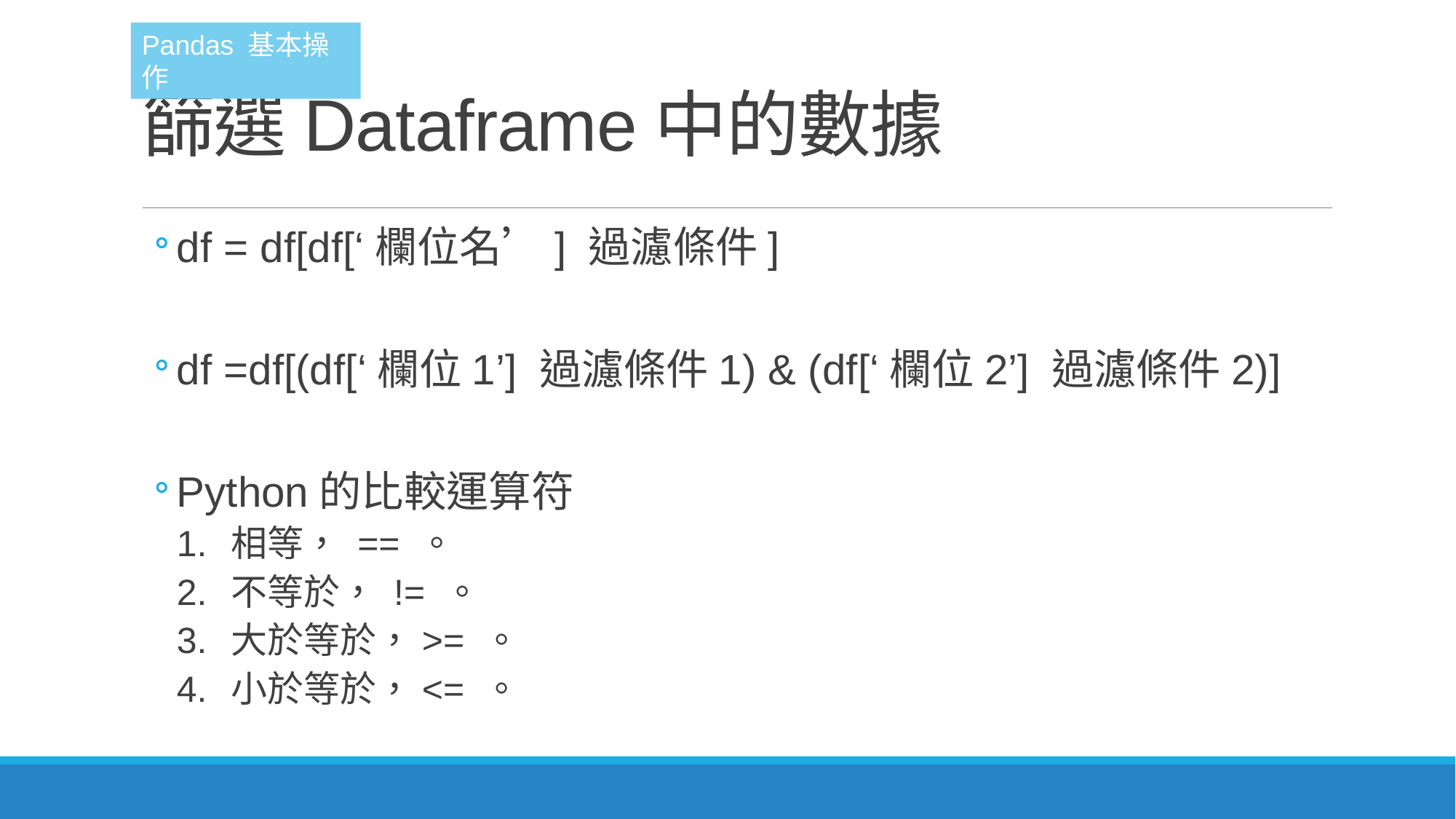

Pandas 基本操作
# 篩選Dataframe中的數據
df = df[df[‘欄位名’] 過濾條件]

df =df[(df[‘欄位1’] 過濾條件1) & (df[‘欄位2’] 過濾條件2)]

Python的比較運算符
相等， == 。
不等於， != 。
大於等於，>= 。
小於等於，<= 。